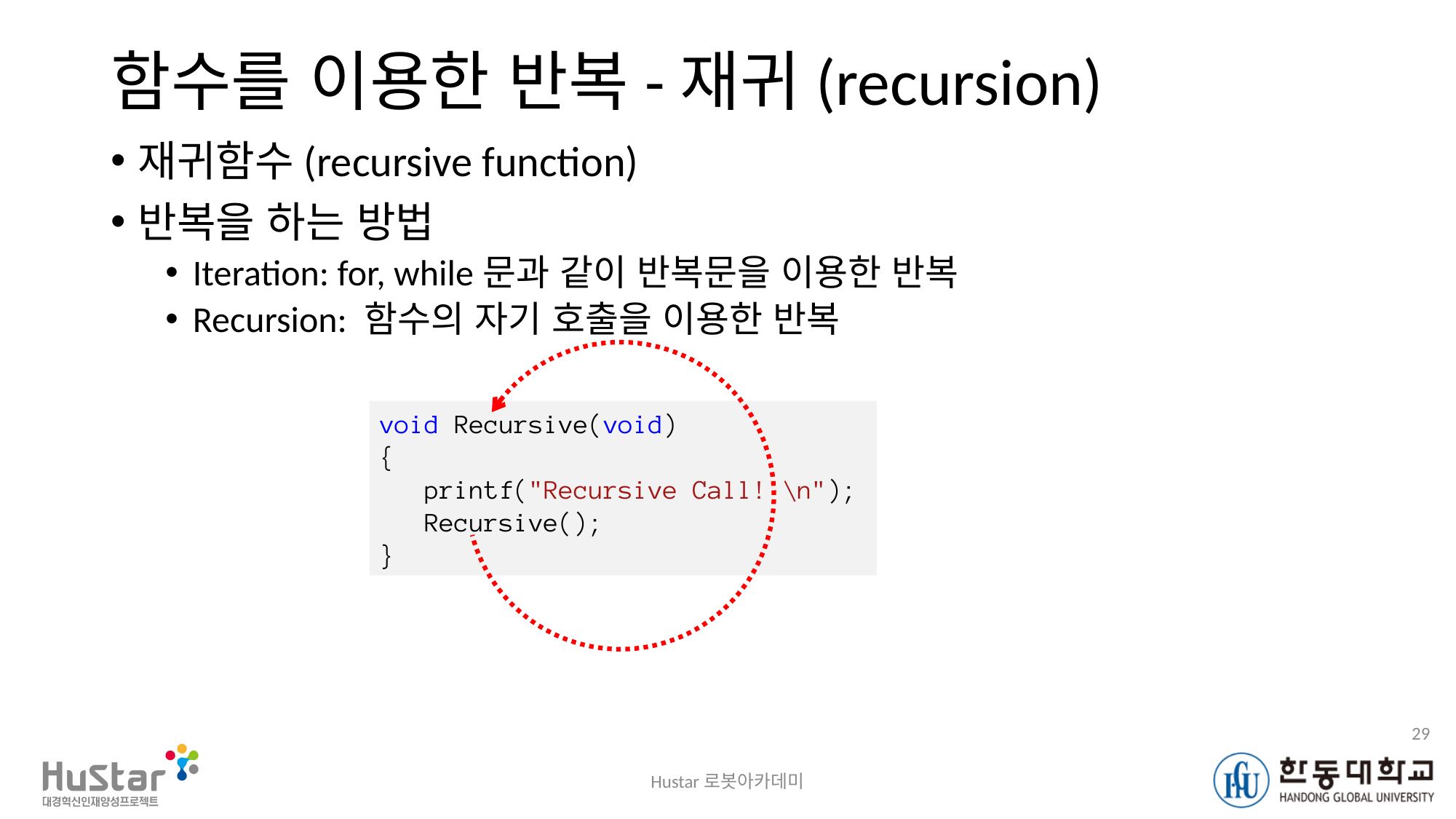

# 함수를 이용한 반복-재귀(recursion)
재귀함수(recursive function)
반복을 하는 방법
Iteration: for, while문과 같이 반복문을 이용한 반복
Recursion: 함수의 자기 호출을 이용한 반복

void Recursive(void)
{
   printf("Recursive Call! \n");
   Recursive();
}
29
Hustar로봇아카데미